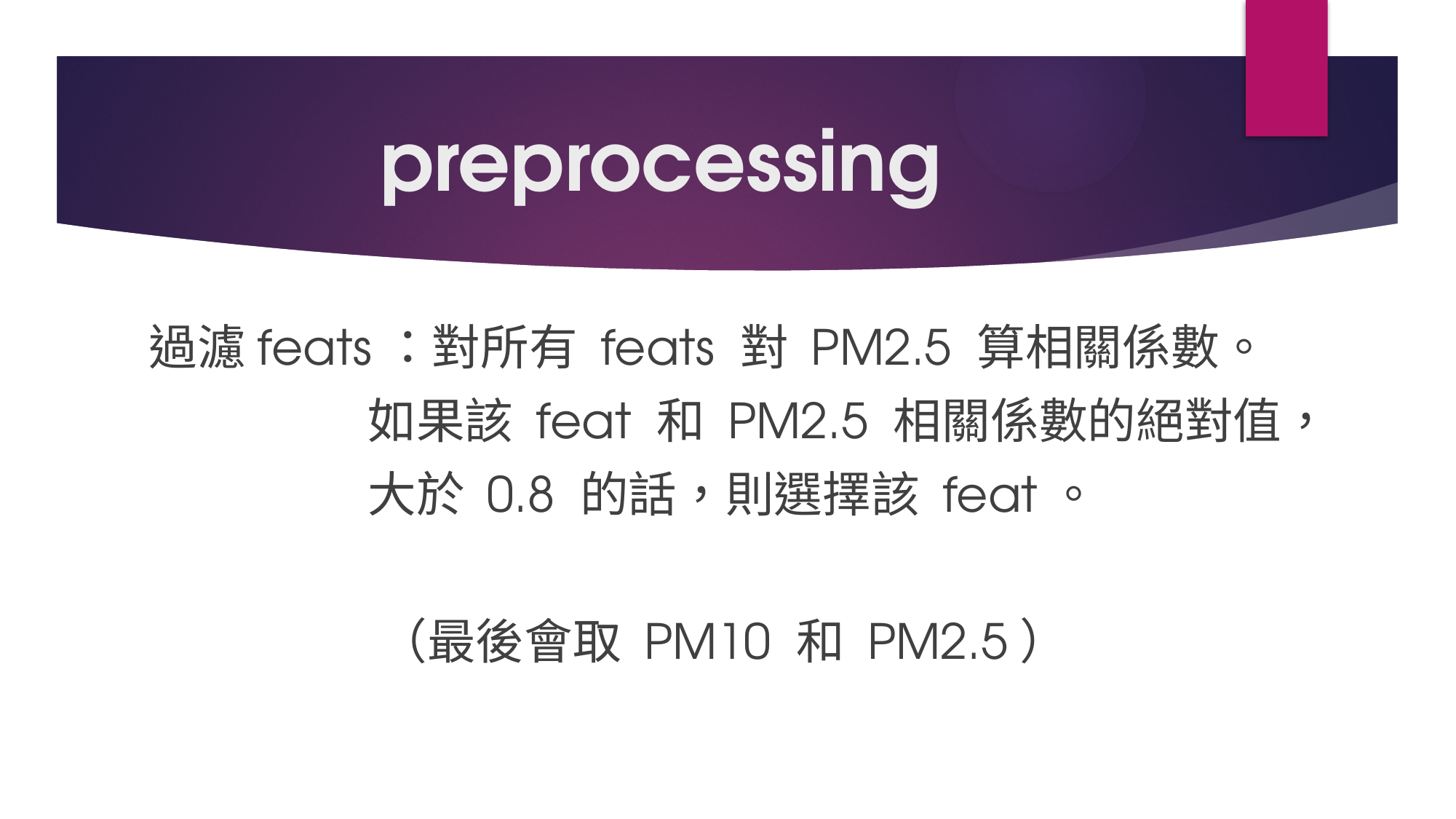

# preprocessing
過濾feats：對所有 feats 對 PM2.5 算相關係數。
                   如果該 feat 和 PM2.5 相關係數的絕對值，
                   大於 0.8 的話，則選擇該 feat。

                    （最後會取 PM10 和 PM2.5）